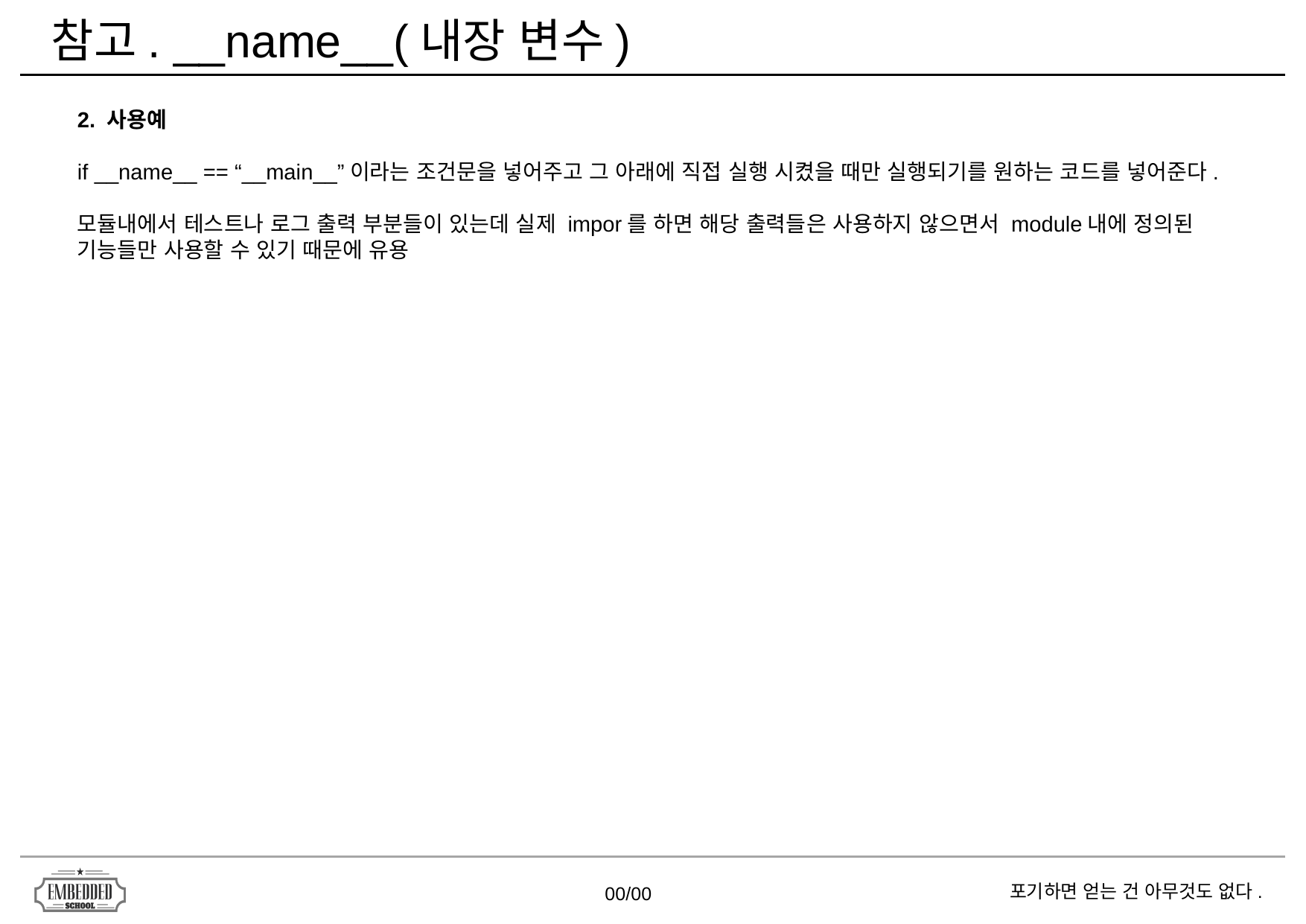

참고. __name__(내장 변수)
2. 사용예

if __name__ == “__main__”이라는 조건문을 넣어주고 그 아래에 직접 실행 시켰을 때만 실행되기를 원하는 코드를 넣어준다.

모듈내에서 테스트나 로그 출력 부분들이 있는데 실제 impor를 하면 해당 출력들은 사용하지 않으면서 module내에 정의된 기능들만 사용할 수 있기 때문에 유용
00/00